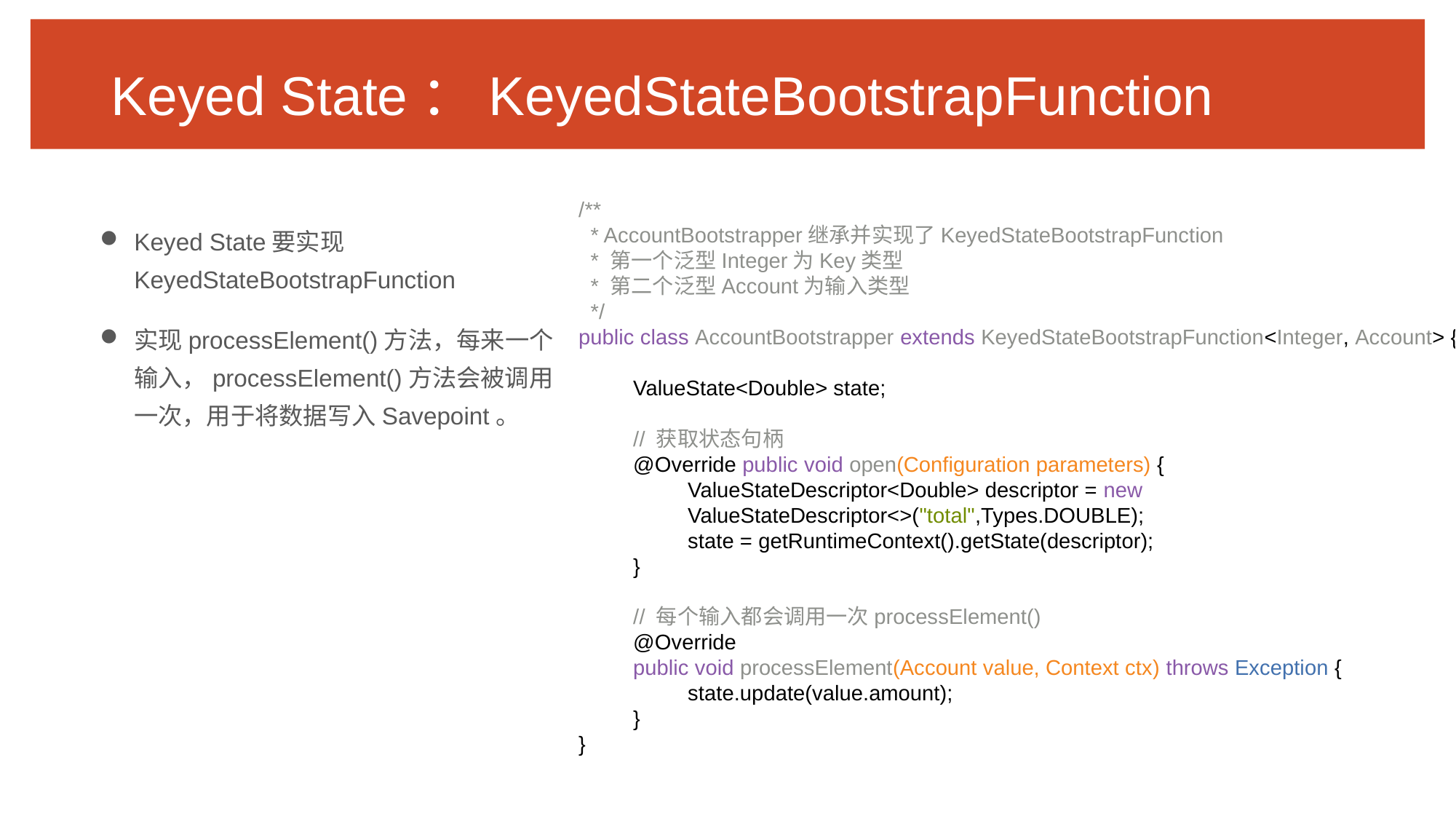

# Keyed State：KeyedStateBootstrapFunction
/**
  * AccountBootstrapper继承并实现了KeyedStateBootstrapFunction
  * 第一个泛型Integer为Key类型
  * 第二个泛型Account为输入类型
  */
public class AccountBootstrapper extends KeyedStateBootstrapFunction<Integer, Account> {

ValueState<Double> state;

// 获取状态句柄
@Override public void open(Configuration parameters) {
ValueStateDescriptor<Double> descriptor = new ValueStateDescriptor<>("total",Types.DOUBLE);
state = getRuntimeContext().getState(descriptor);
}

// 每个输入都会调用一次processElement()
@Override
public void processElement(Account value, Context ctx) throws Exception {
state.update(value.amount);
}
}
Keyed State要实现KeyedStateBootstrapFunction
实现processElement()方法，每来一个输入，processElement()方法会被调用一次，用于将数据写入Savepoint。